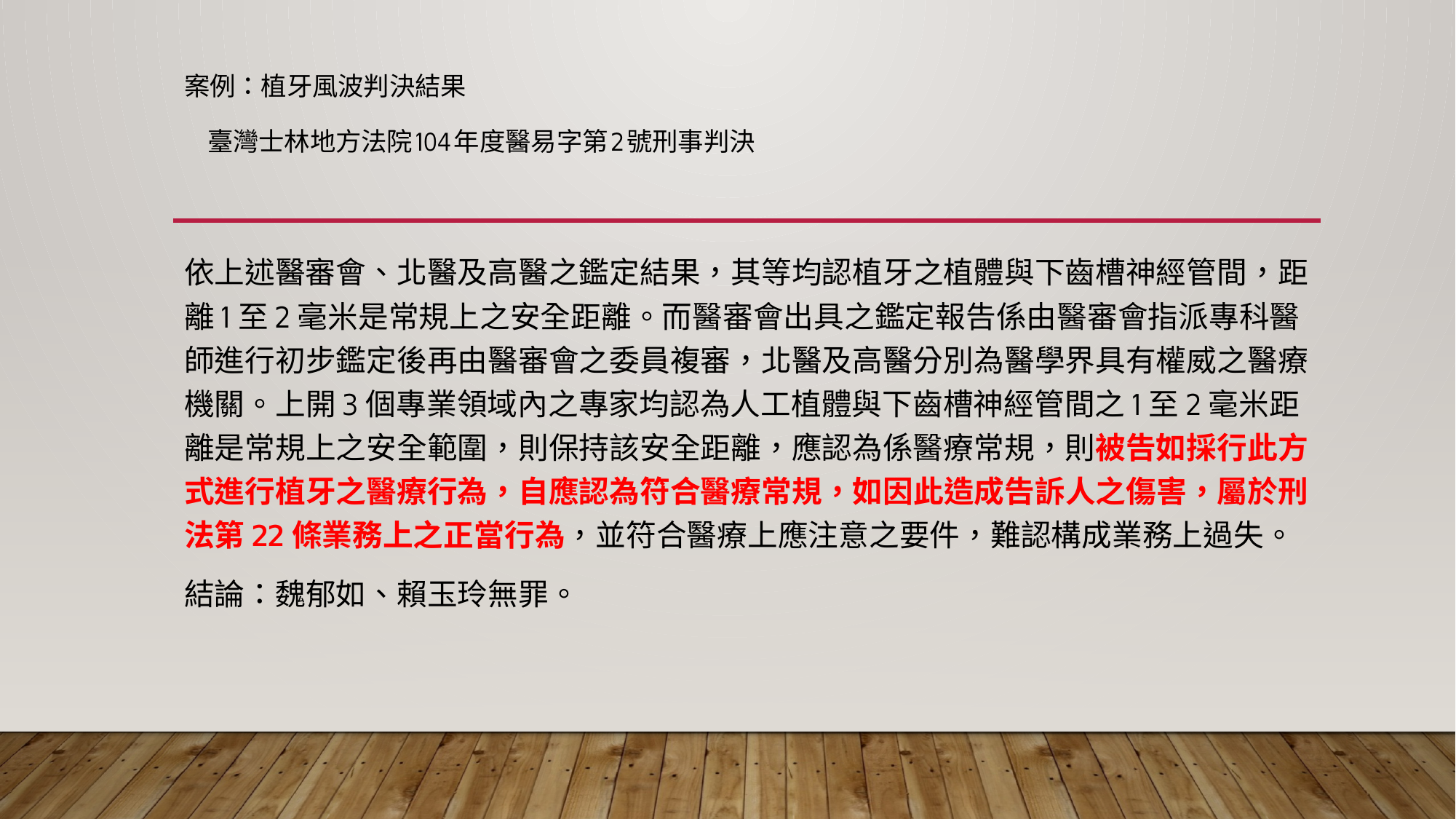

# 案例：植牙風波判決結果 臺灣士林地方法院104年度醫易字第2號刑事判決
依上述醫審會、北醫及高醫之鑑定結果，其等均認植牙之植體與下齒槽神經管間，距離1至2毫米是常規上之安全距離。而醫審會出具之鑑定報告係由醫審會指派專科醫師進行初步鑑定後再由醫審會之委員複審，北醫及高醫分別為醫學界具有權威之醫療機關。上開3個專業領域內之專家均認為人工植體與下齒槽神經管間之1至2毫米距離是常規上之安全範圍，則保持該安全距離，應認為係醫療常規，則被告如採行此方式進行植牙之醫療行為，自應認為符合醫療常規，如因此造成告訴人之傷害，屬於刑法第22條業務上之正當行為，並符合醫療上應注意之要件，難認構成業務上過失。
結論：魏郁如、賴玉玲無罪。